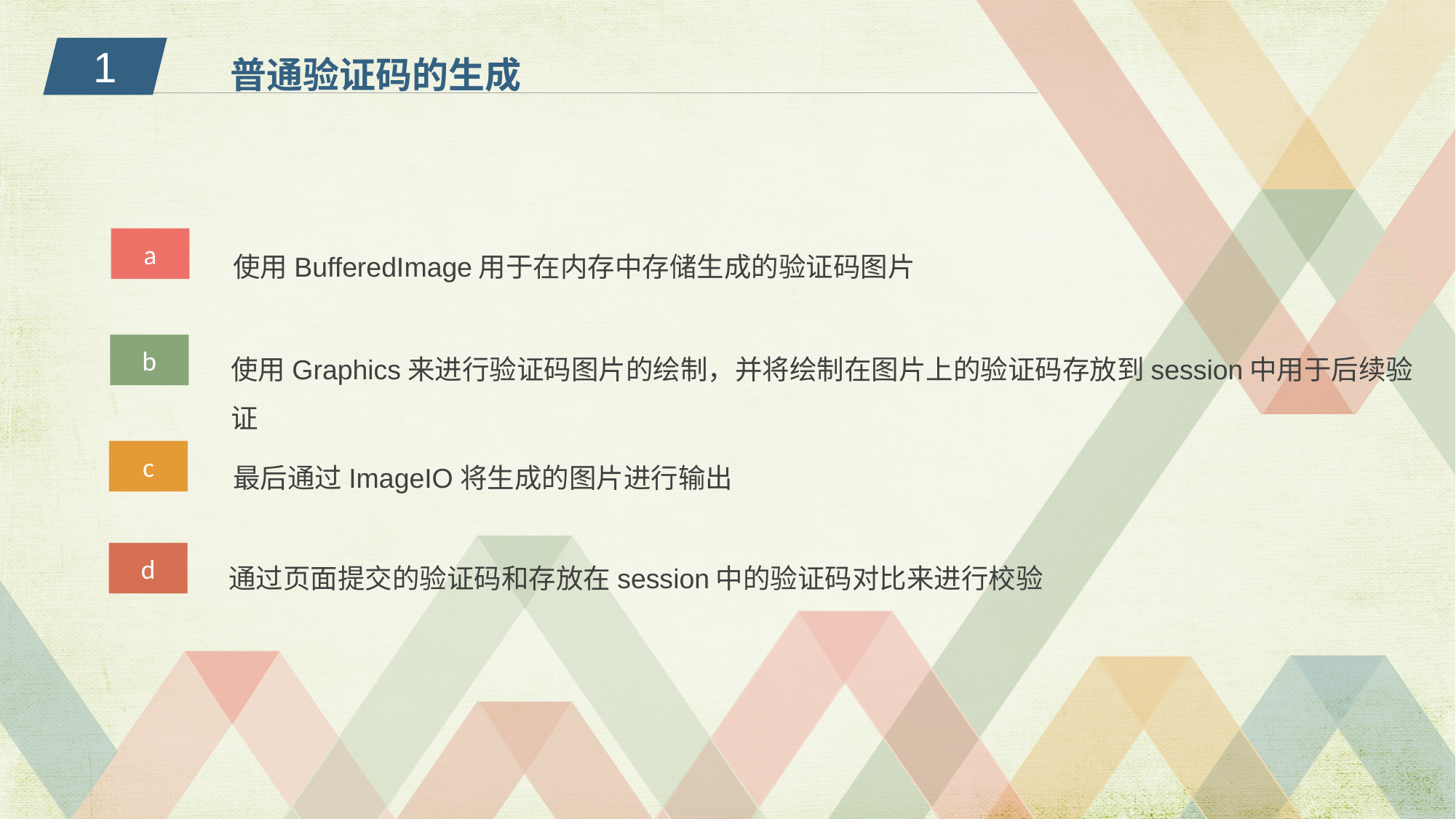

普通验证码的生成
1

使用BufferedImage用于在内存中存储生成的验证码图片
a

使用Graphics来进行验证码图片的绘制，并将绘制在图片上的验证码存放到session中用于后续验证
b

最后通过ImageIO将生成的图片进行输出
c

通过页面提交的验证码和存放在session中的验证码对比来进行校验
d